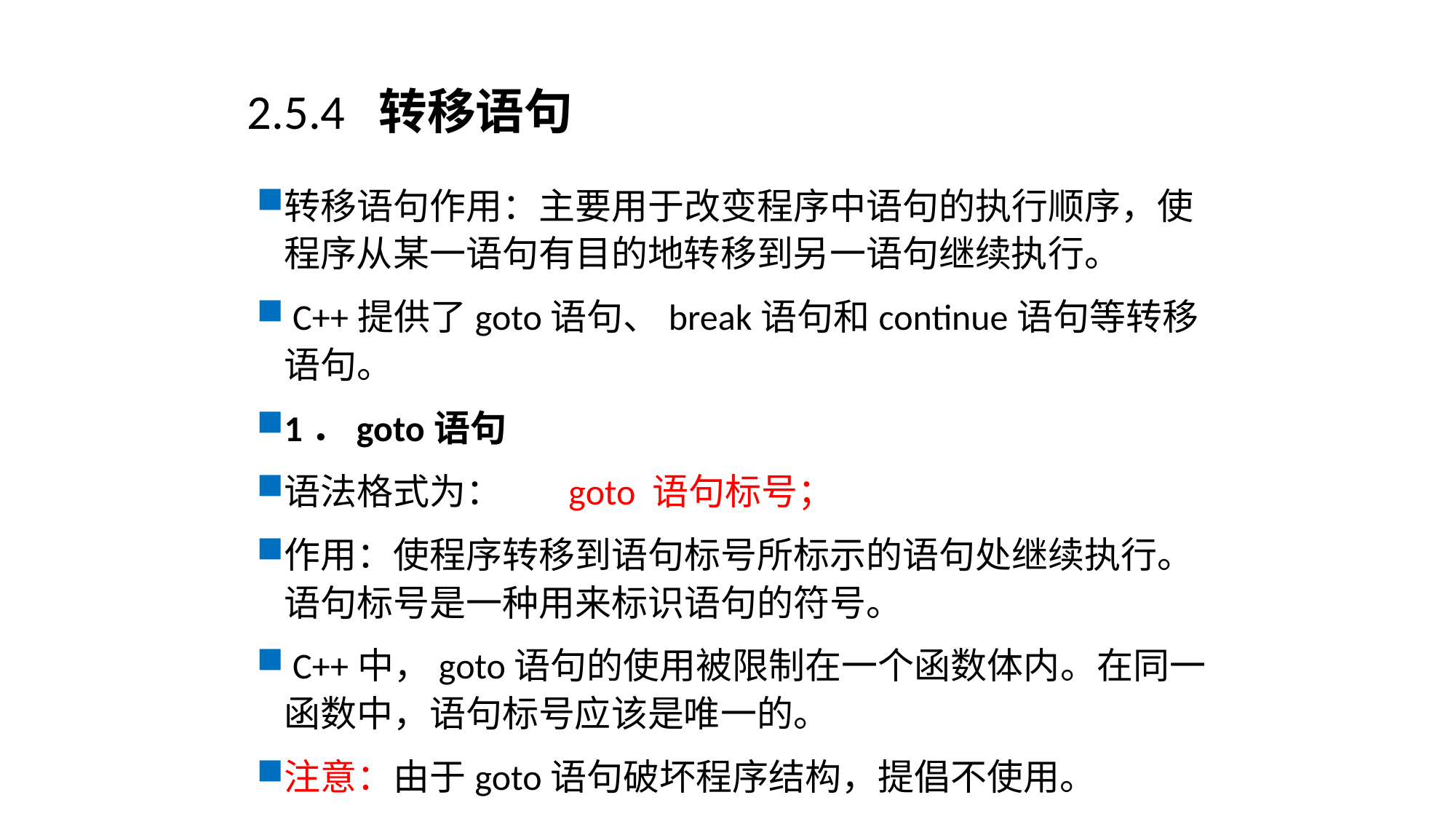

# 2.5.4  转移语句
转移语句作用：主要用于改变程序中语句的执行顺序，使程序从某一语句有目的地转移到另一语句继续执行。
 C++提供了goto语句、break语句和continue语句等转移语句。
1．goto语句
语法格式为：       goto 语句标号；
作用：使程序转移到语句标号所标示的语句处继续执行。语句标号是一种用来标识语句的符号。
 C++中，goto语句的使用被限制在一个函数体内。在同一函数中，语句标号应该是唯一的。
注意：由于goto语句破坏程序结构，提倡不使用。